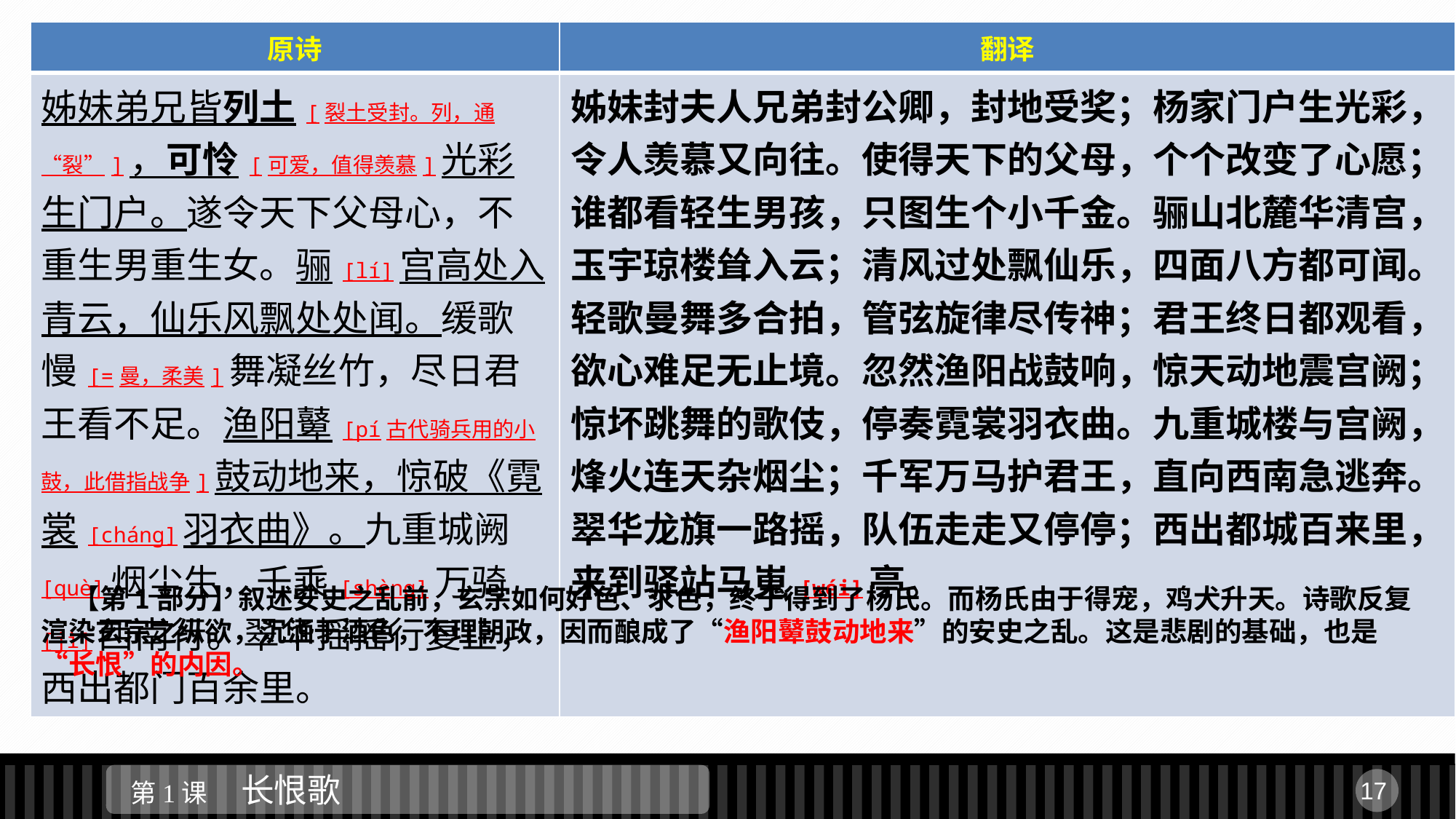

| 原诗 | 翻译 |
| --- | --- |
| 姊妹弟兄皆列土[裂土受封。列，通“裂”]，可怜[可爱，值得羡慕]光彩生门户。遂令天下父母心，不重生男重生女。骊[lí]宫高处入青云，仙乐风飘处处闻。缓歌慢[=曼，柔美]舞凝丝竹，尽日君王看不足。渔阳鼙[pí古代骑兵用的小鼓，此借指战争]鼓动地来，惊破《霓裳[cháng]羽衣曲》。九重城阙[què]烟尘生，千乘[shèng]万骑[jì]西南行。翠华摇摇行复止，西出都门百余里。 | 姊妹封夫人兄弟封公卿，封地受奖；杨家门户生光彩，令人羡慕又向往。使得天下的父母，个个改变了心愿；谁都看轻生男孩，只图生个小千金。骊山北麓华清宫，玉宇琼楼耸入云；清风过处飘仙乐，四面八方都可闻。轻歌曼舞多合拍，管弦旋律尽传神；君王终日都观看，欲心难足无止境。忽然渔阳战鼓响，惊天动地震宫阙；惊坏跳舞的歌伎，停奏霓裳羽衣曲。九重城楼与宫阙，烽火连天杂烟尘；千军万马护君王，直向西南急逃奔。翠华龙旗一路摇，队伍走走又停停；西出都城百来里，来到驿站马嵬[wéi]亭。 |
    【第1部分】叙述安史之乱前，玄宗如何好色、求色，终于得到了杨氏。而杨氏由于得宠，鸡犬升天。诗歌反复渲染玄宗之纵欲，沉湎于酒色，不理朝政，因而酿成了“渔阳鼙鼓动地来”的安史之乱。这是悲剧的基础，也是“长恨”的内因。